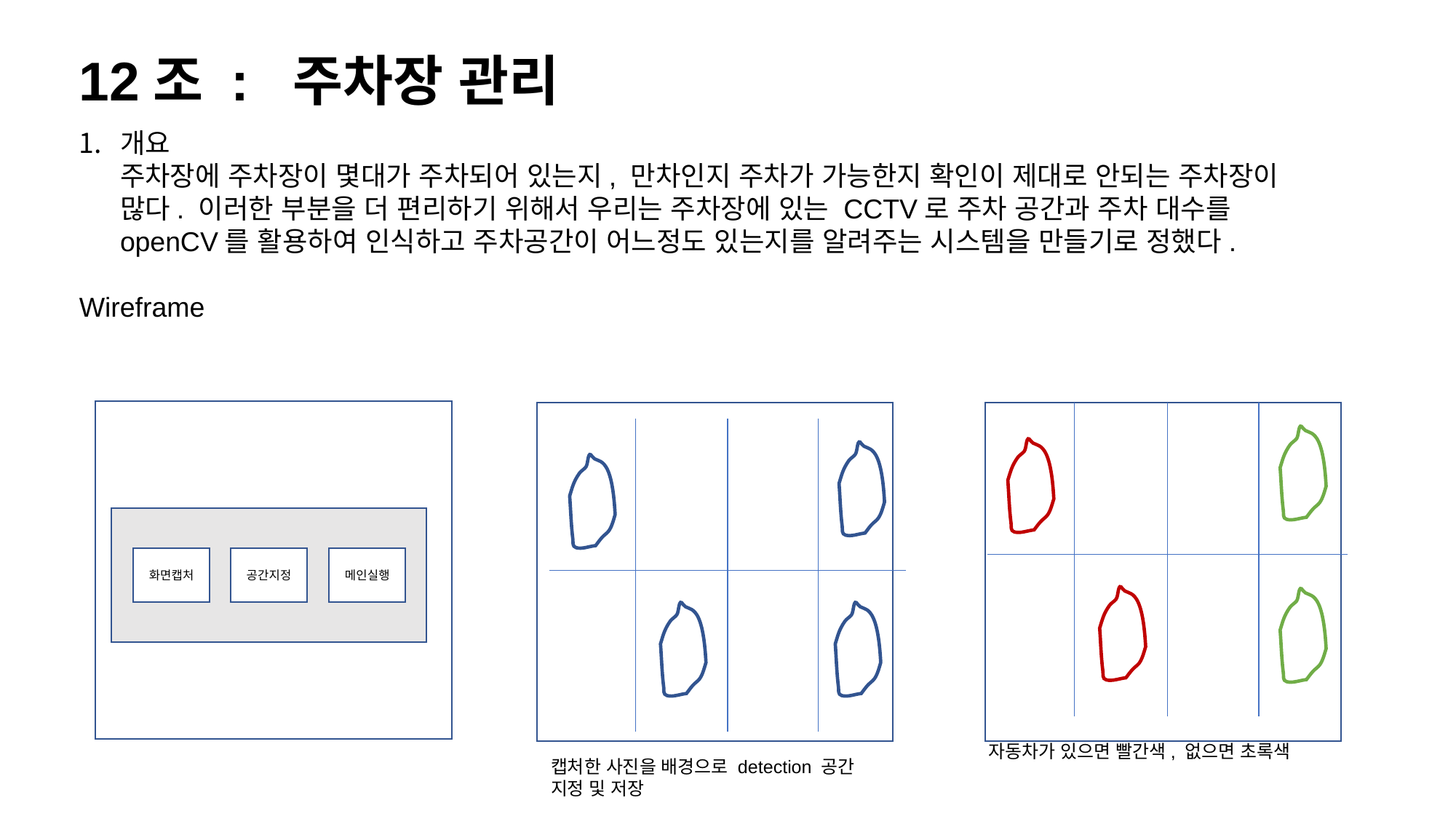

12조 :  주차장 관리
개요
주차장에 주차장이 몇대가 주차되어 있는지, 만차인지 주차가 가능한지 확인이 제대로 안되는 주차장이 많다. 이러한 부분을 더 편리하기 위해서 우리는 주차장에 있는 CCTV로 주차 공간과 주차 대수를 openCV를 활용하여 인식하고 주차공간이 어느정도 있는지를 알려주는 시스템을 만들기로 정했다.

Wireframe

자동차가 있으면 빨간색, 없으면 초록색

캡처한 사진을 배경으로 detection 공간
지정 및 저장

화면캡처
공간지정
메인실행